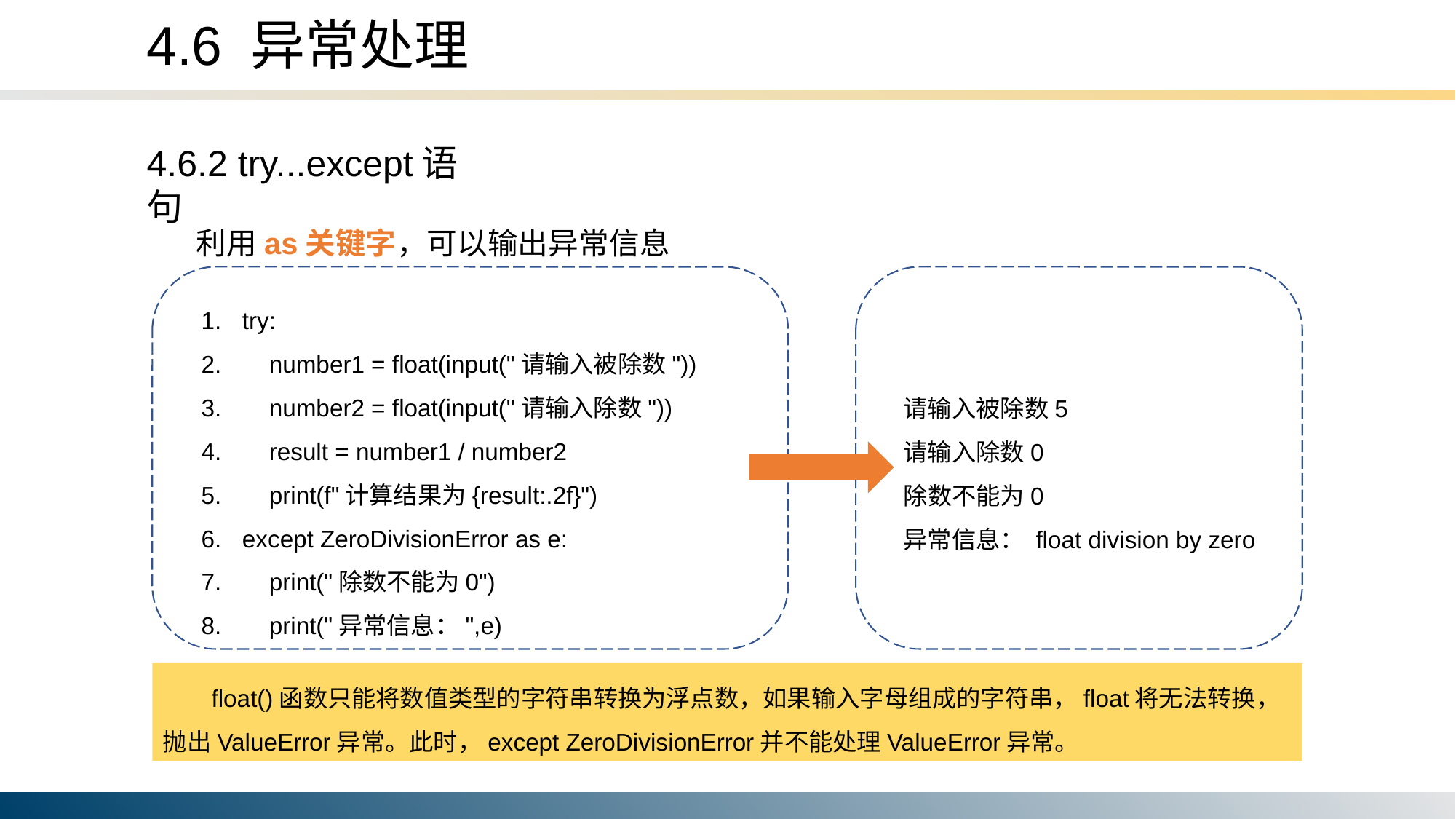

4.6 异常处理
4.6.2 try...except语句
利用as关键字，可以输出异常信息

try:
    number1 = float(input("请输入被除数"))
    number2 = float(input("请输入除数"))
    result = number1 / number2
    print(f"计算结果为{result:.2f}")
except ZeroDivisionError as e:
    print("除数不能为0")
    print("异常信息：",e)
请输入被除数5
请输入除数0
除数不能为0
异常信息： float division by zero

float()函数只能将数值类型的字符串转换为浮点数，如果输入字母组成的字符串，float将无法转换，抛出ValueError异常。此时，except ZeroDivisionError并不能处理ValueError异常。